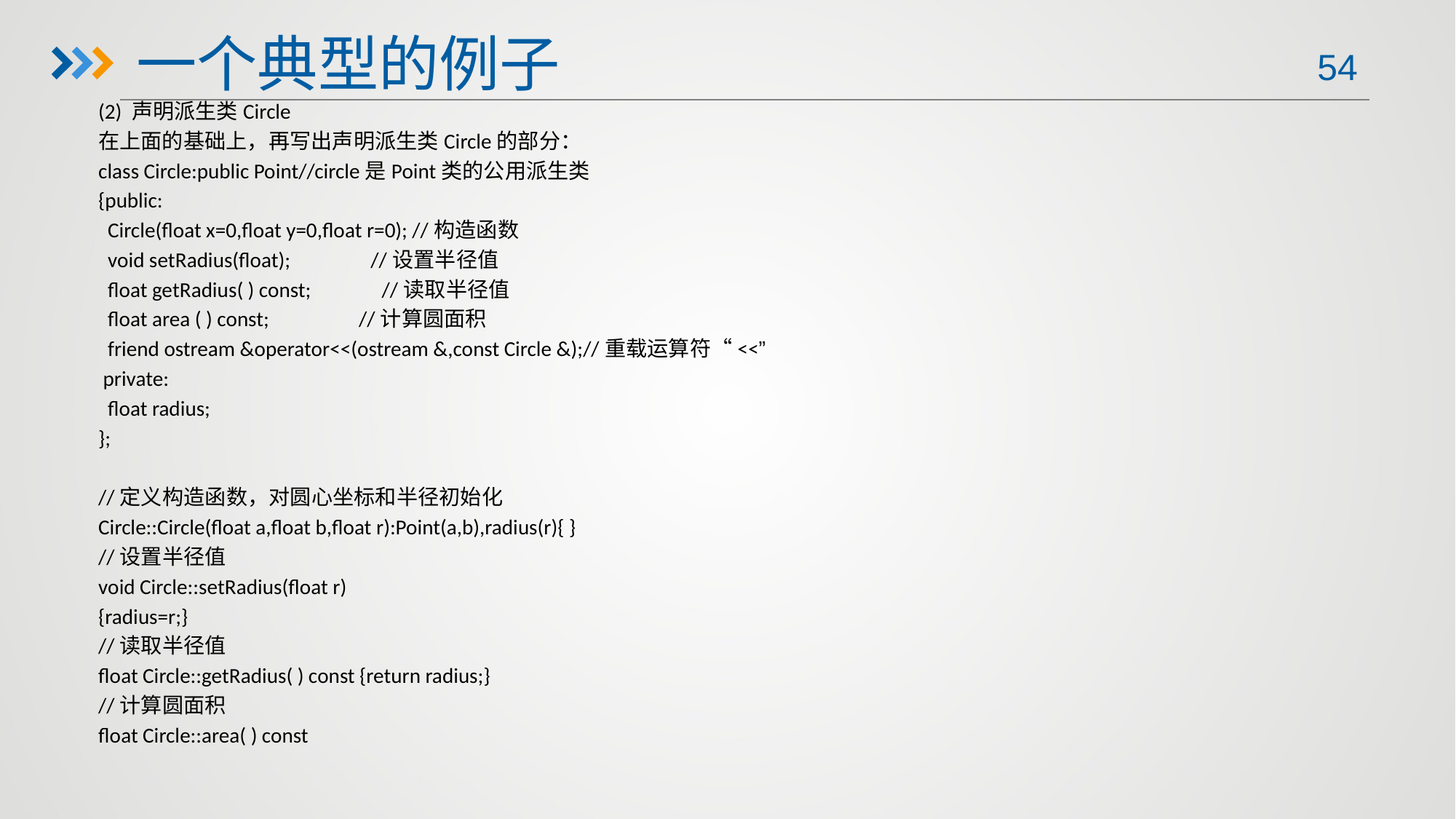

一个典型的例子
(2) 声明派生类Circle
在上面的基础上，再写出声明派生类Circle的部分：
class Circle:public Point//circle是Point类的公用派生类
{public:
  Circle(float x=0,float y=0,float r=0); //构造函数
  void setRadius(float);                 //设置半径值
  float getRadius( ) const;               //读取半径值
  float area ( ) const;                   //计算圆面积
  friend ostream &operator<<(ostream &,const Circle &);//重载运算符“<<”
 private:
  float radius;
};

//定义构造函数，对圆心坐标和半径初始化
Circle::Circle(float a,float b,float r):Point(a,b),radius(r){ }
//设置半径值
void Circle::setRadius(float r)
{radius=r;}
//读取半径值
float Circle::getRadius( ) const {return radius;}
//计算圆面积
float Circle::area( ) const